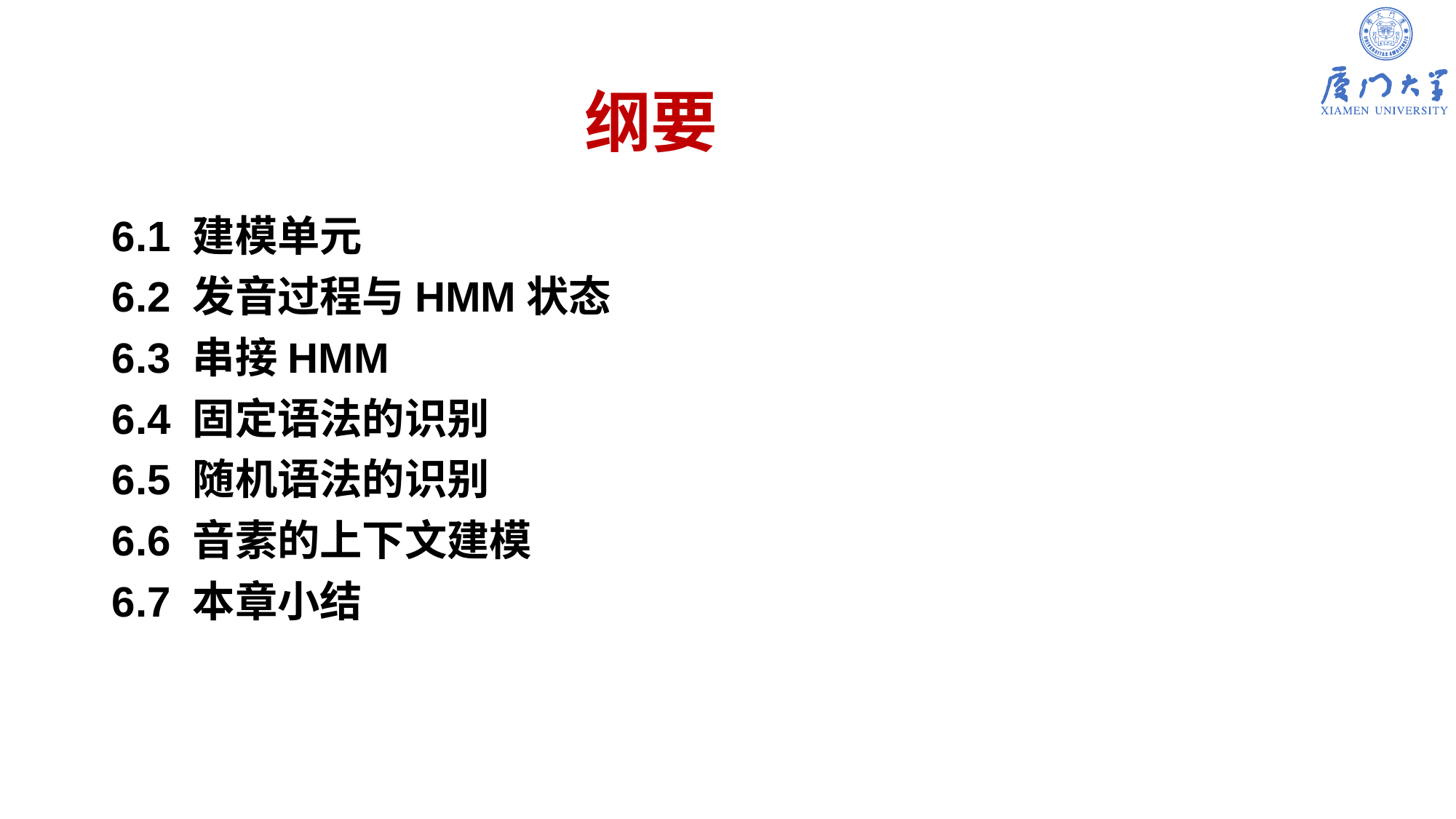

# 纲要
6.1 建模单元
6.2 发音过程与HMM状态
6.3 串接HMM
6.4 固定语法的识别
6.5 随机语法的识别
6.6 音素的上下文建模
6.7 本章小结